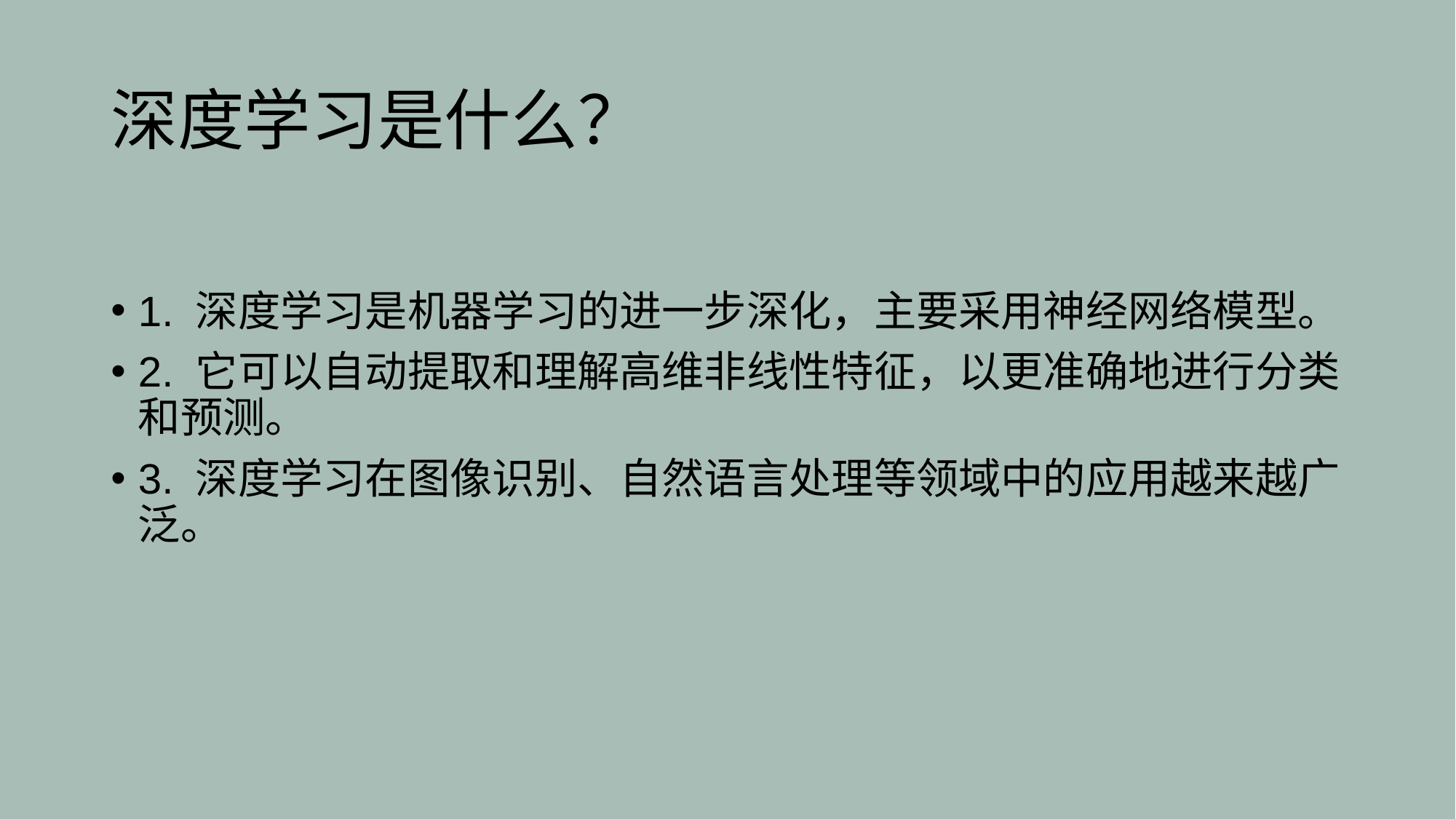

# 深度学习是什么？

1. 深度学习是机器学习的进一步深化，主要采用神经网络模型。
2. 它可以自动提取和理解高维非线性特征，以更准确地进行分类和预测。
3. 深度学习在图像识别、自然语言处理等领域中的应用越来越广泛。